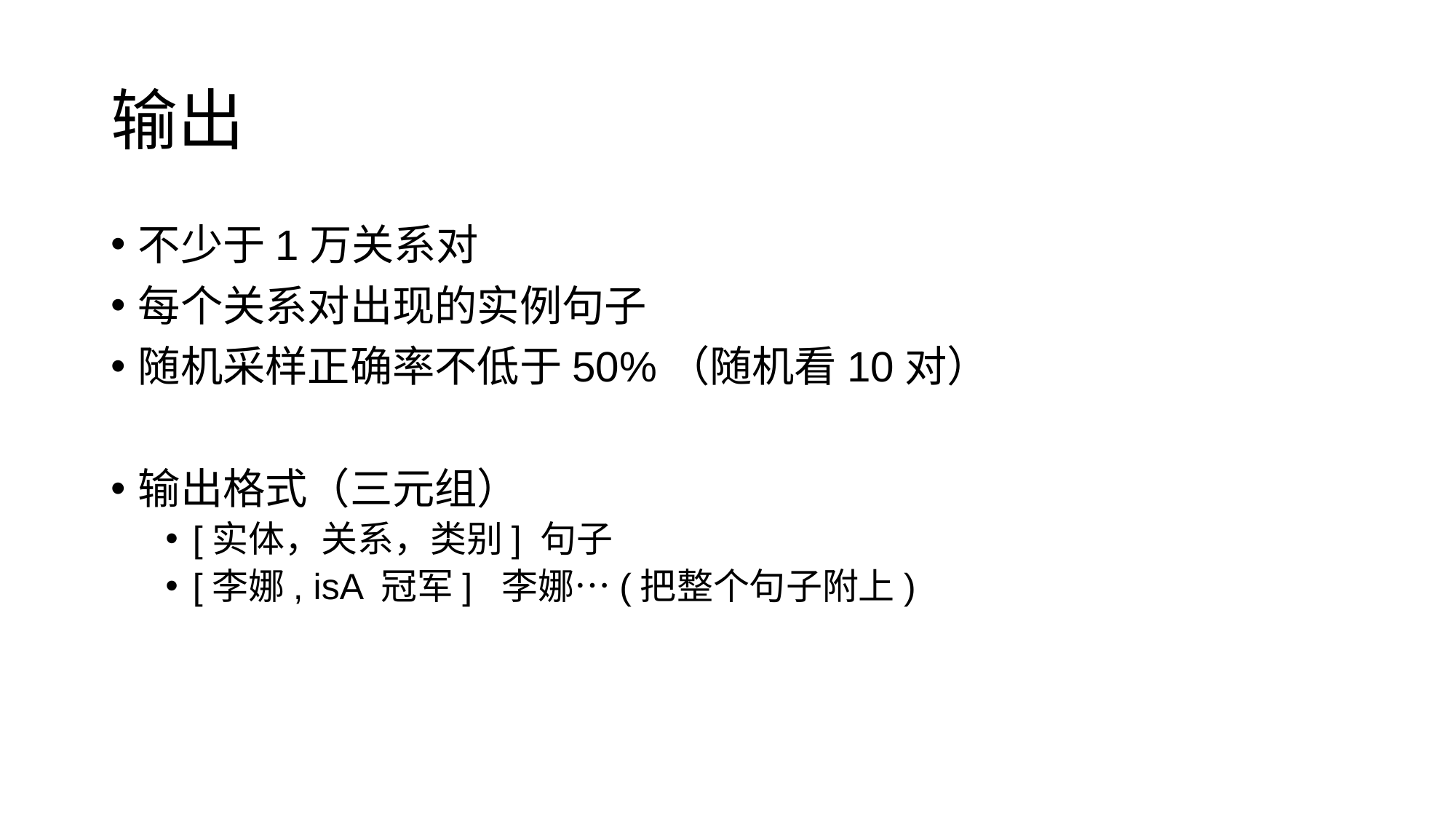

# 输出
不少于1万关系对
每个关系对出现的实例句子
随机采样正确率不低于50%（随机看10对）

输出格式（三元组）
[实体，关系，类别] 句子
[李娜, isA 冠军]  李娜…(把整个句子附上)